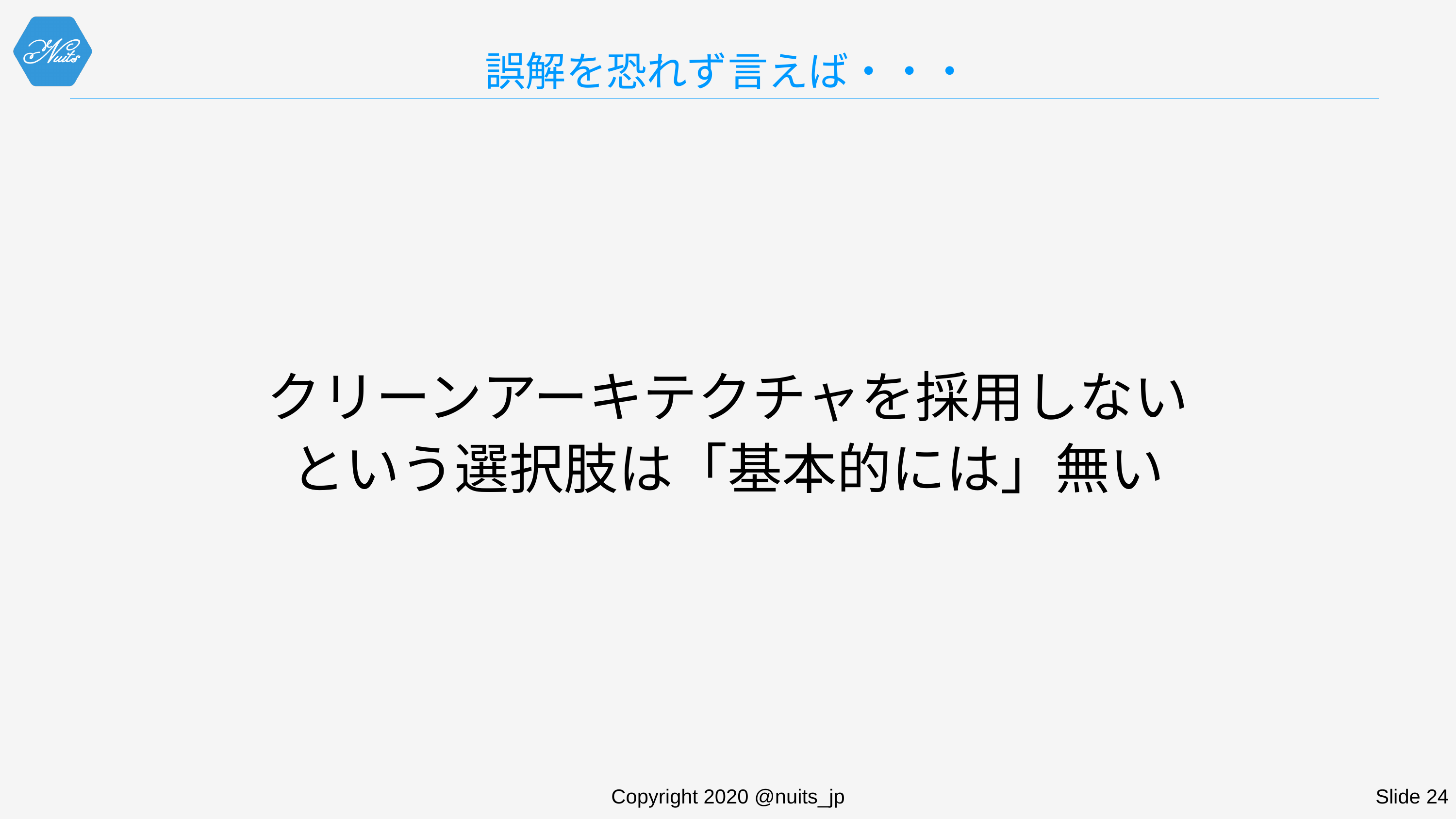

# 誤解を恐れず言えば・・・
クリーンアーキテクチャを採用しないという選択肢は「基本的には」無い